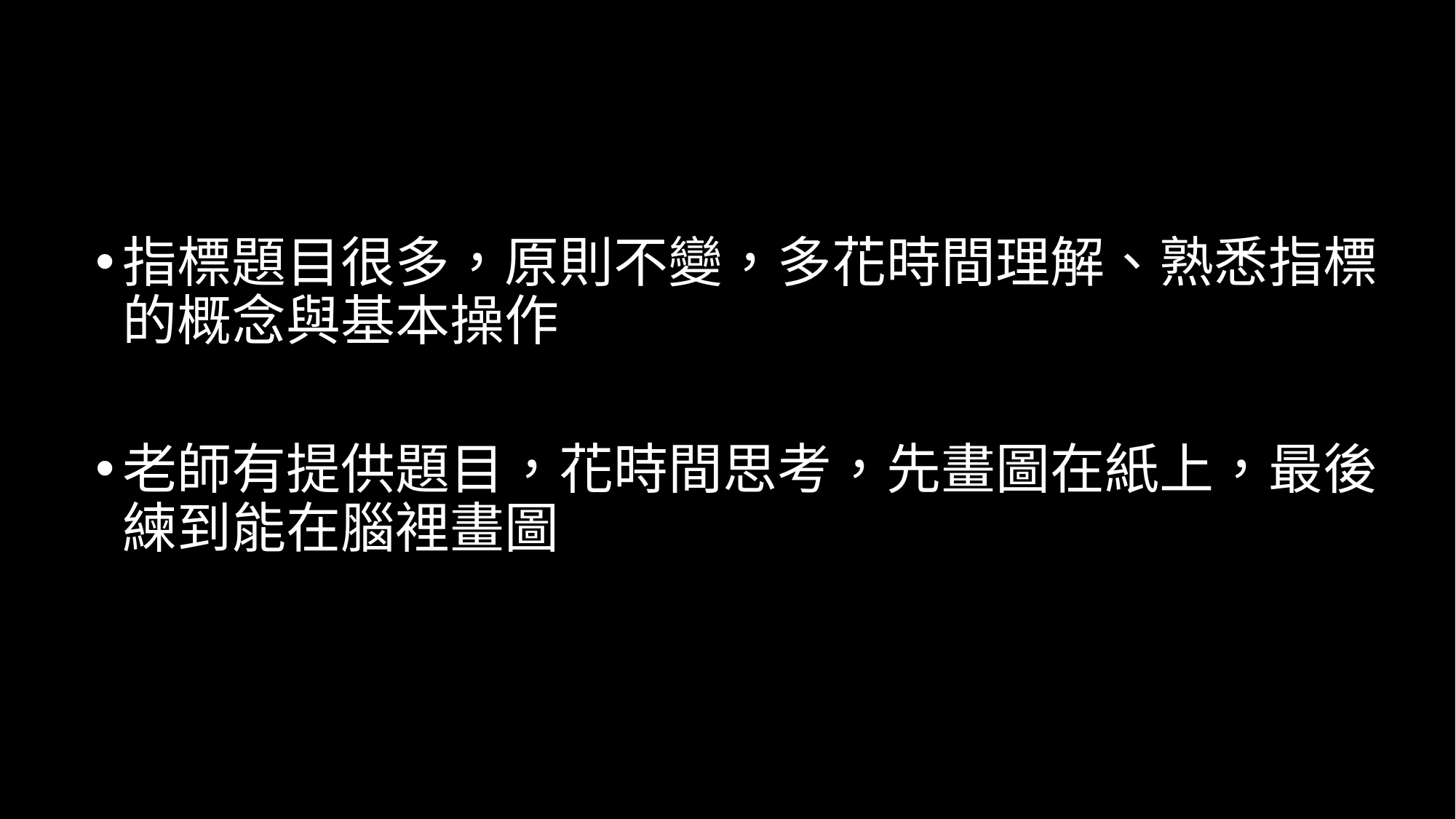

#
指標題目很多，原則不變，多花時間理解、熟悉指標的概念與基本操作

老師有提供題目，花時間思考，先畫圖在紙上，最後練到能在腦裡畫圖